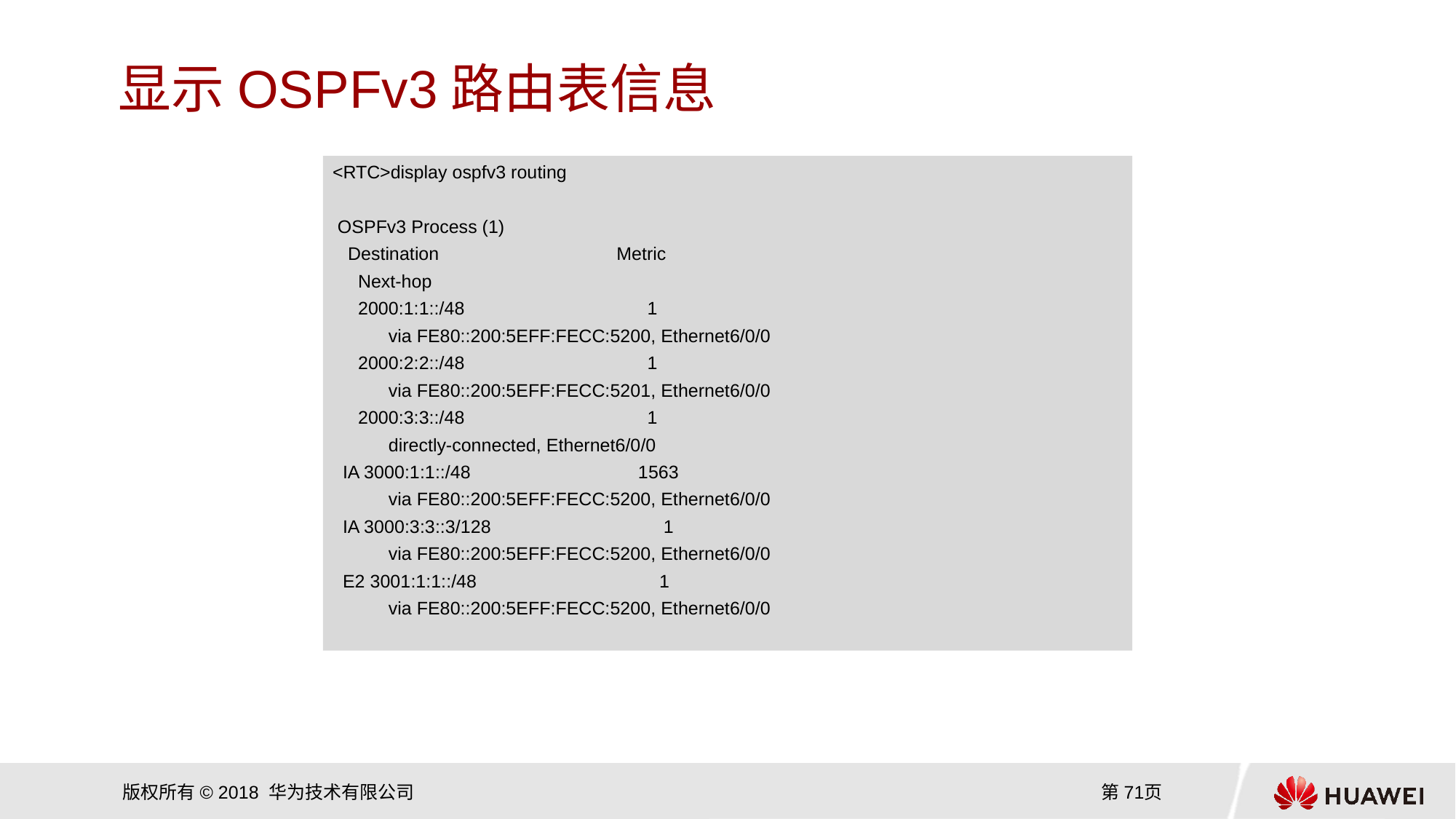

# 显示OSPFv3路由表信息
<RTC>display ospfv3 routing

 OSPFv3 Process (1)
   Destination                                   Metric
     Next-hop
     2000:1:1::/48                                    1
           via FE80::200:5EFF:FECC:5200, Ethernet6/0/0
     2000:2:2::/48                                    1
           via FE80::200:5EFF:FECC:5201, Ethernet6/0/0
     2000:3:3::/48                                    1
           directly-connected, Ethernet6/0/0
  IA 3000:1:1::/48                                 1563
           via FE80::200:5EFF:FECC:5200, Ethernet6/0/0
  IA 3000:3:3::3/128                                  1
           via FE80::200:5EFF:FECC:5200, Ethernet6/0/0
  E2 3001:1:1::/48                                    1
           via FE80::200:5EFF:FECC:5200, Ethernet6/0/0